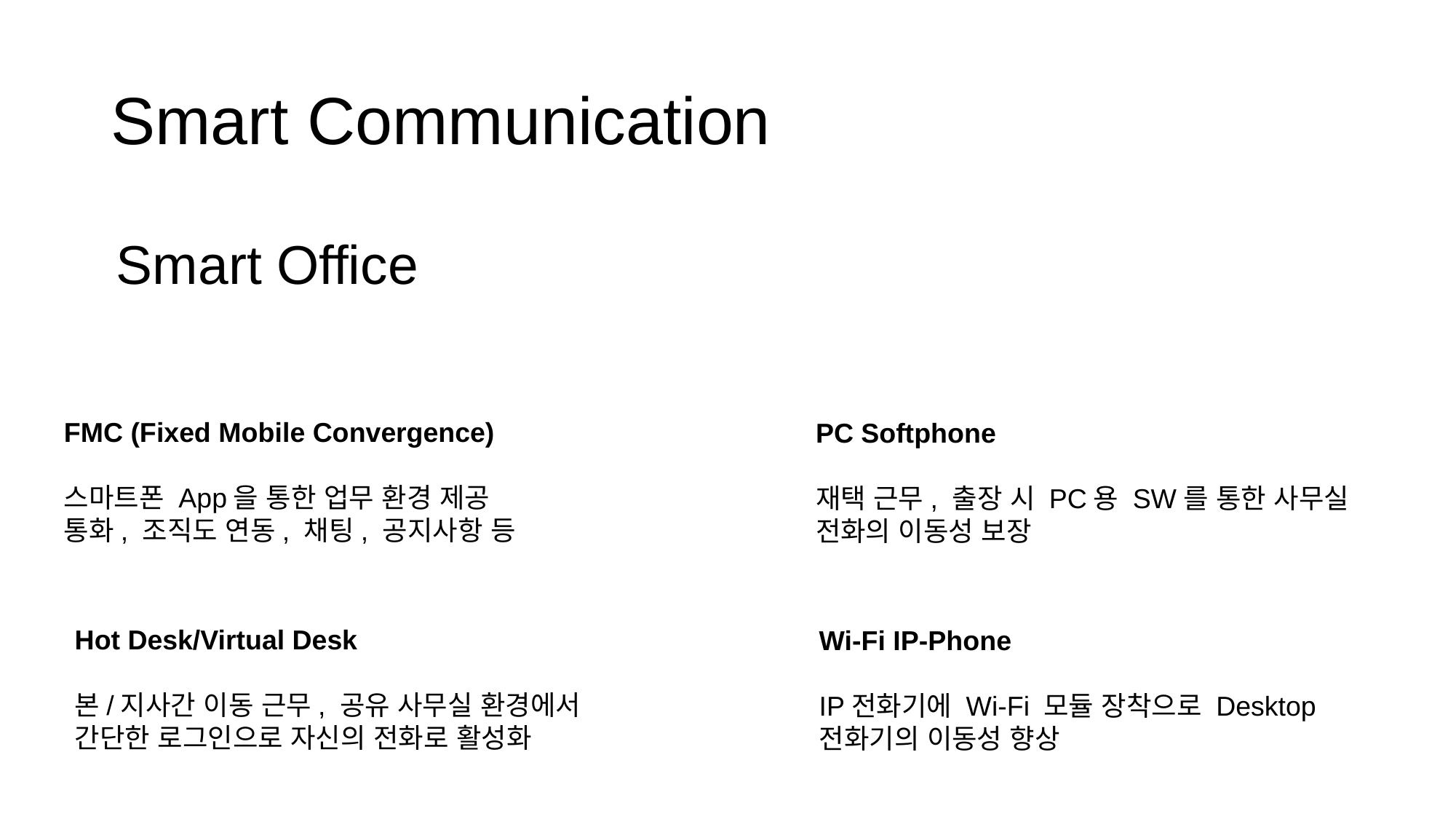

# Smart Communication
Smart Office
FMC (Fixed Mobile Convergence)

스마트폰 App을 통한 업무 환경 제공
통화, 조직도 연동, 채팅, 공지사항 등
PC Softphone

재택 근무, 출장 시 PC용 SW를 통한 사무실
전화의 이동성 보장
Hot Desk/Virtual Desk

본/지사간 이동 근무, 공유 사무실 환경에서
간단한 로그인으로 자신의 전화로 활성화
Wi-Fi IP-Phone

IP전화기에 Wi-Fi 모듈 장착으로 Desktop
전화기의 이동성 향상